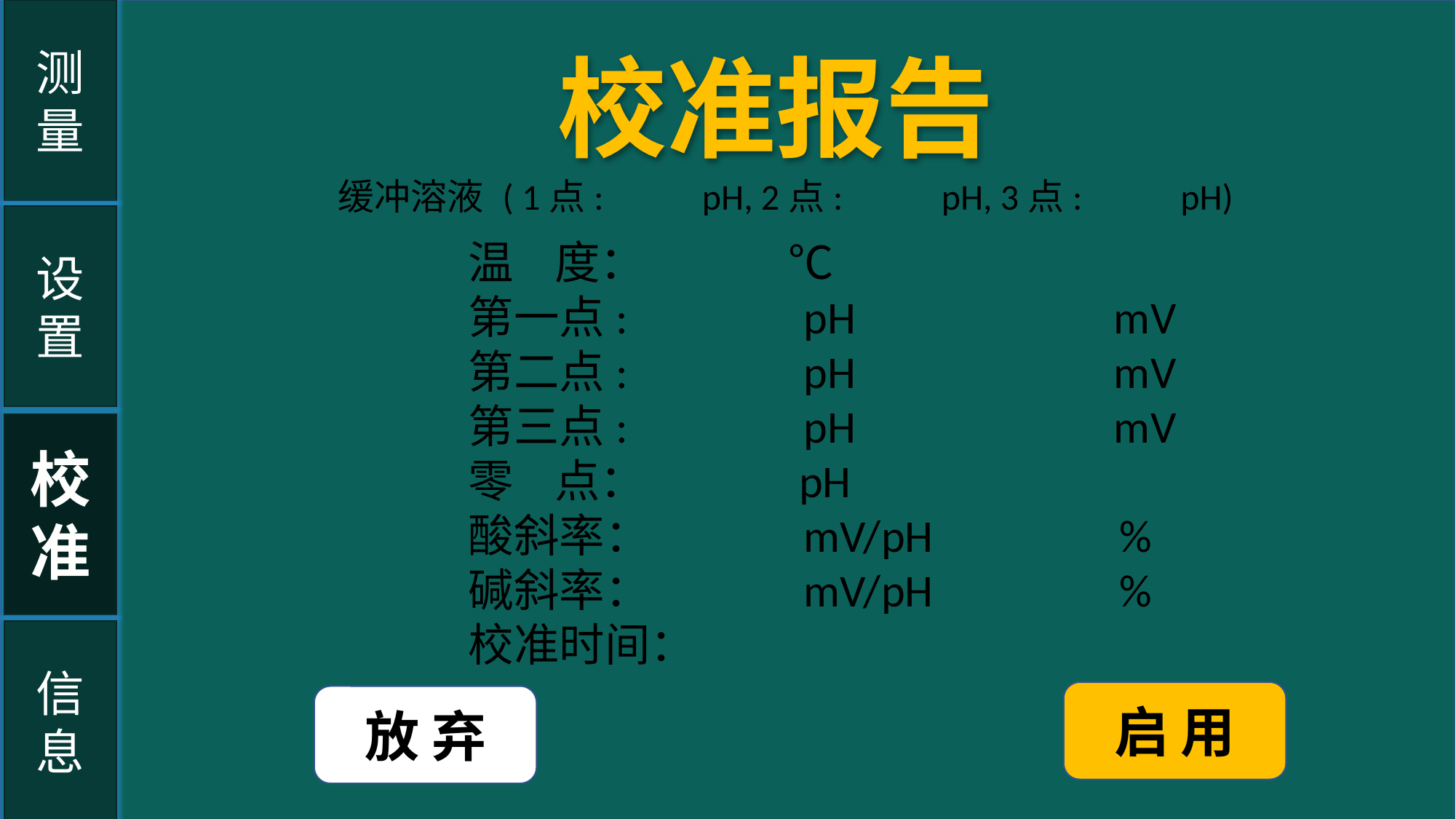

测
量
校准报告
缓冲溶液 ( 1点:            pH, 2点:            pH, 3点:            pH)
设置
温    度：              ℃
第一点:                 pH                         mV
第二点:                 pH                         mV
第三点:                 pH                         mV
零    点：              pH
酸斜率：              mV/pH                  %
碱斜率：              mV/pH                  %
校准时间：

校
准
信
息
启 用
放 弃